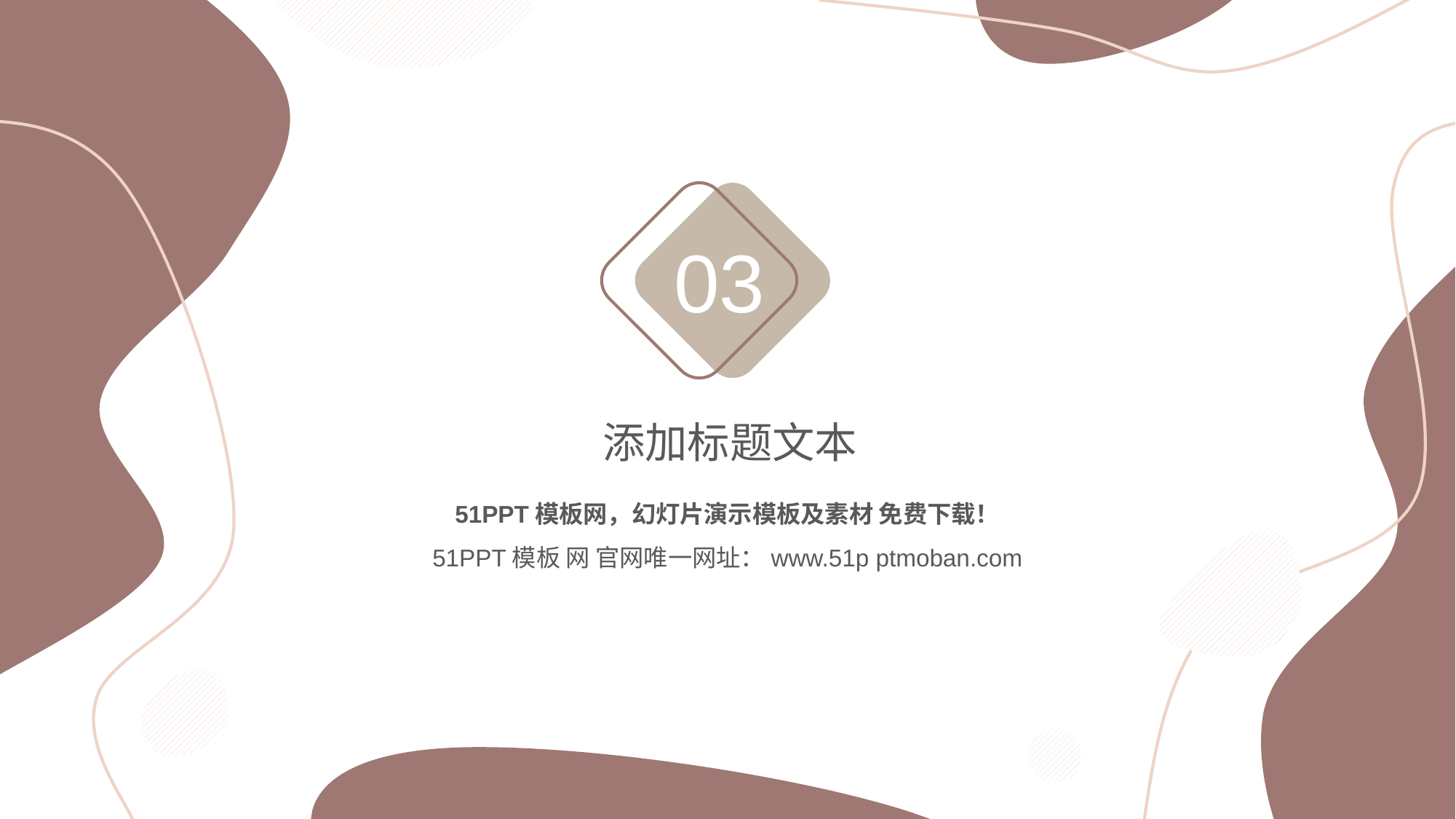

03

添加标题文本
51PPT模板网，幻灯片演示模板及素材 免费下载！
51PPT模板 网 官网唯一网址：www.51p ptmoban.com